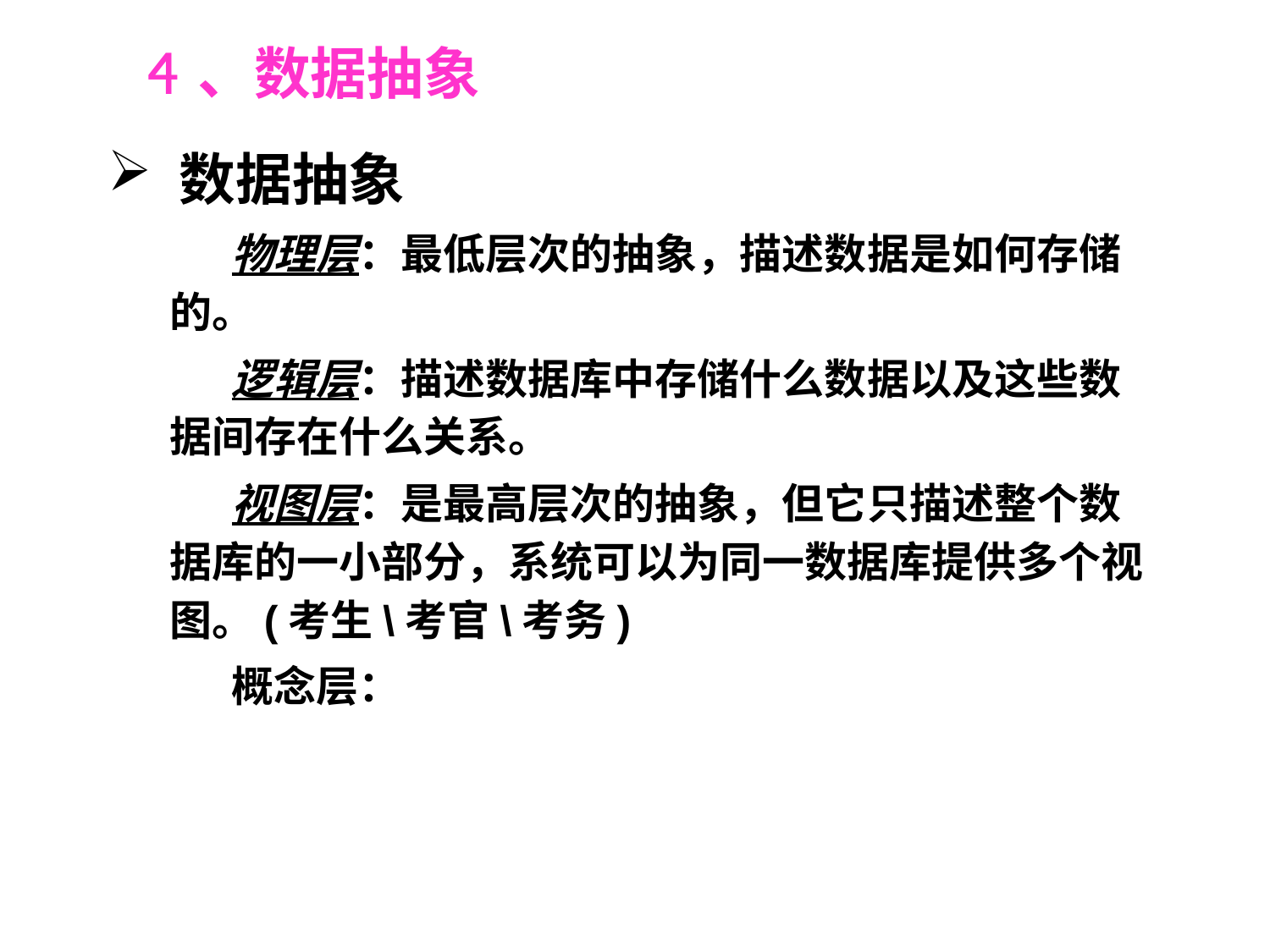

4、数据抽象
 数据抽象
物理层：最低层次的抽象，描述数据是如何存储的。
逻辑层：描述数据库中存储什么数据以及这些数据间存在什么关系。
视图层：是最高层次的抽象，但它只描述整个数据库的一小部分，系统可以为同一数据库提供多个视图。(考生\考官\考务)
概念层：